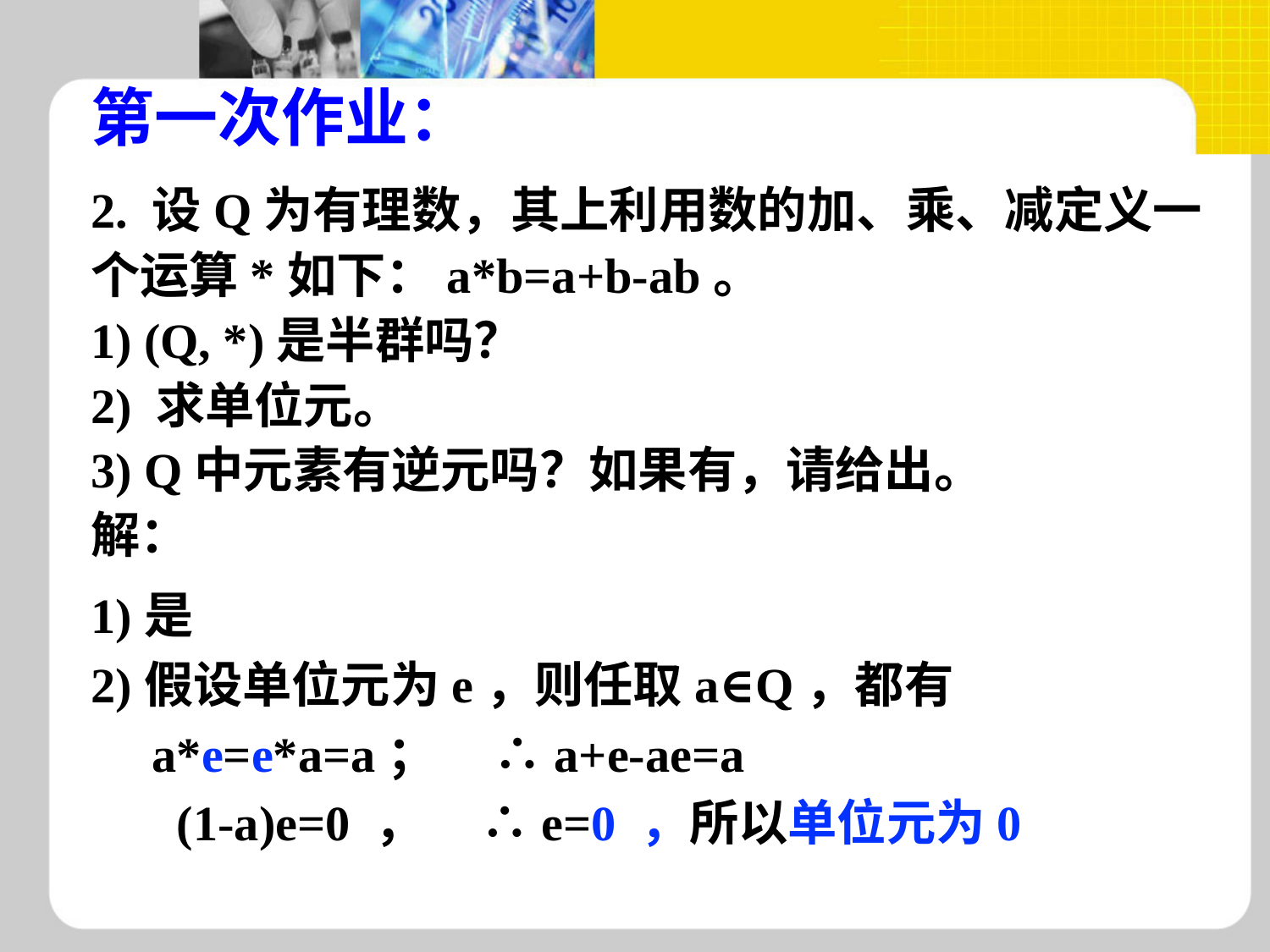

# 第一次作业：
2. 设Q为有理数，其上利用数的加、乘、减定义一个运算*如下：a*b=a+b-ab。
1) (Q, *)是半群吗？
2) 求单位元。
3) Q中元素有逆元吗？如果有，请给出。
解：
1)是
2)假设单位元为e，则任取a∈Q，都有
     a*e=e*a=a；     ∴a+e-ae=a
       (1-a)e=0 ，     ∴e=0 ，所以单位元为0